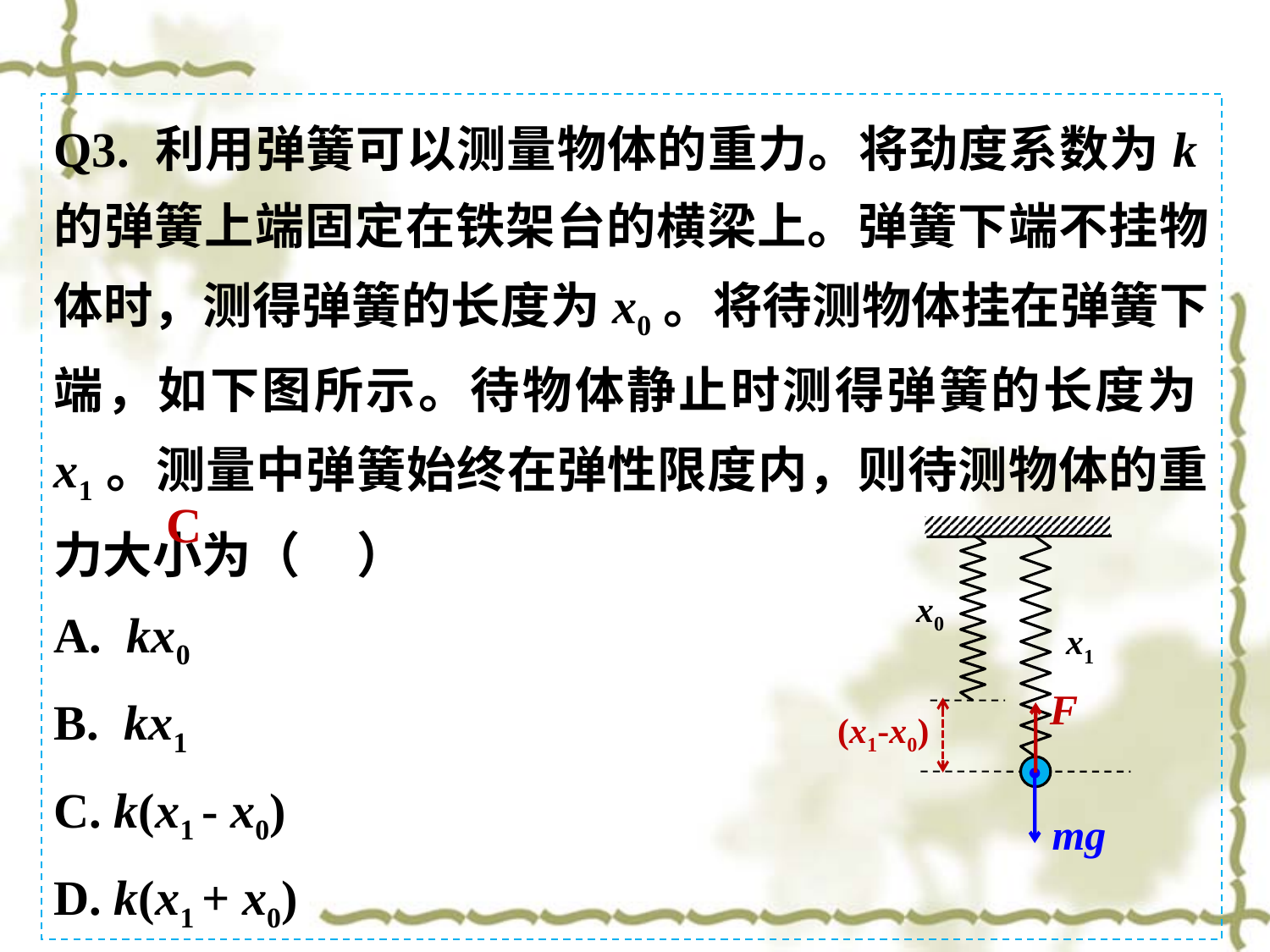

Q3. 利用弹簧可以测量物体的重力。将劲度系数为k的弹簧上端固定在铁架台的横梁上。弹簧下端不挂物体时，测得弹簧的长度为x0。将待测物体挂在弹簧下端，如下图所示。待物体静止时测得弹簧的长度为x1。测量中弹簧始终在弹性限度内，则待测物体的重力大小为（     ）
A.  kx0
B.  kx1
C. k(x1 - x0)
D. k(x1 + x0)
C

x0

x1
F

(x1-x0)

mg